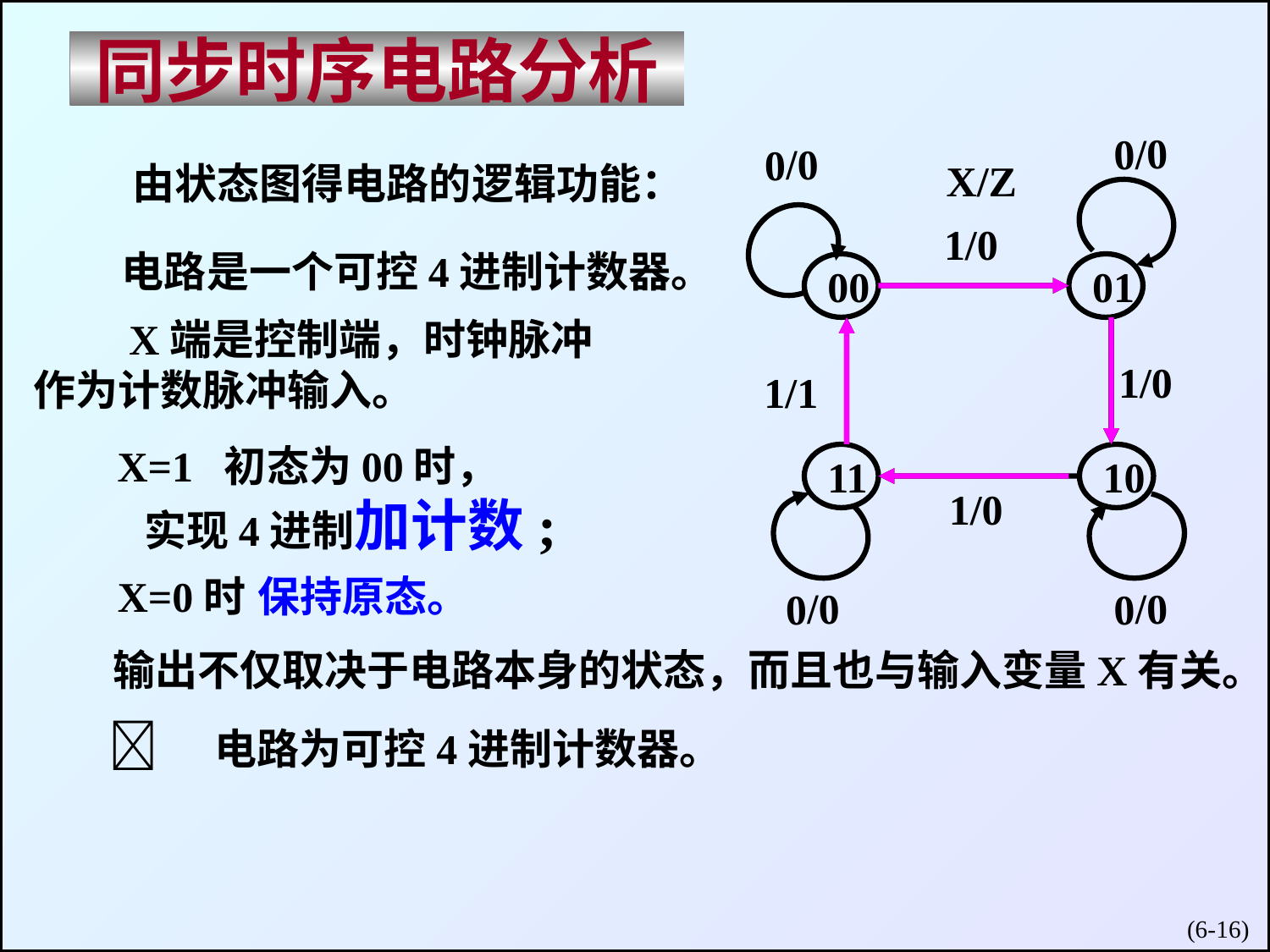

同步时序电路分析
0/0
0/0
X/Z

1/0
00
01

1/1

1/0
11
10

1/0

0/0
0/0
由状态图得电路的逻辑功能：
电路是一个可控4进制计数器。

         X端是控制端，时钟脉冲作为计数脉冲输入。

X=1  初态为00时，

实现4进制加计数;
保持原态。
X=0时
输出不仅取决于电路本身的状态，而且也与输入变量X有关。
∴    电路为可控4进制计数器。
(6-16)